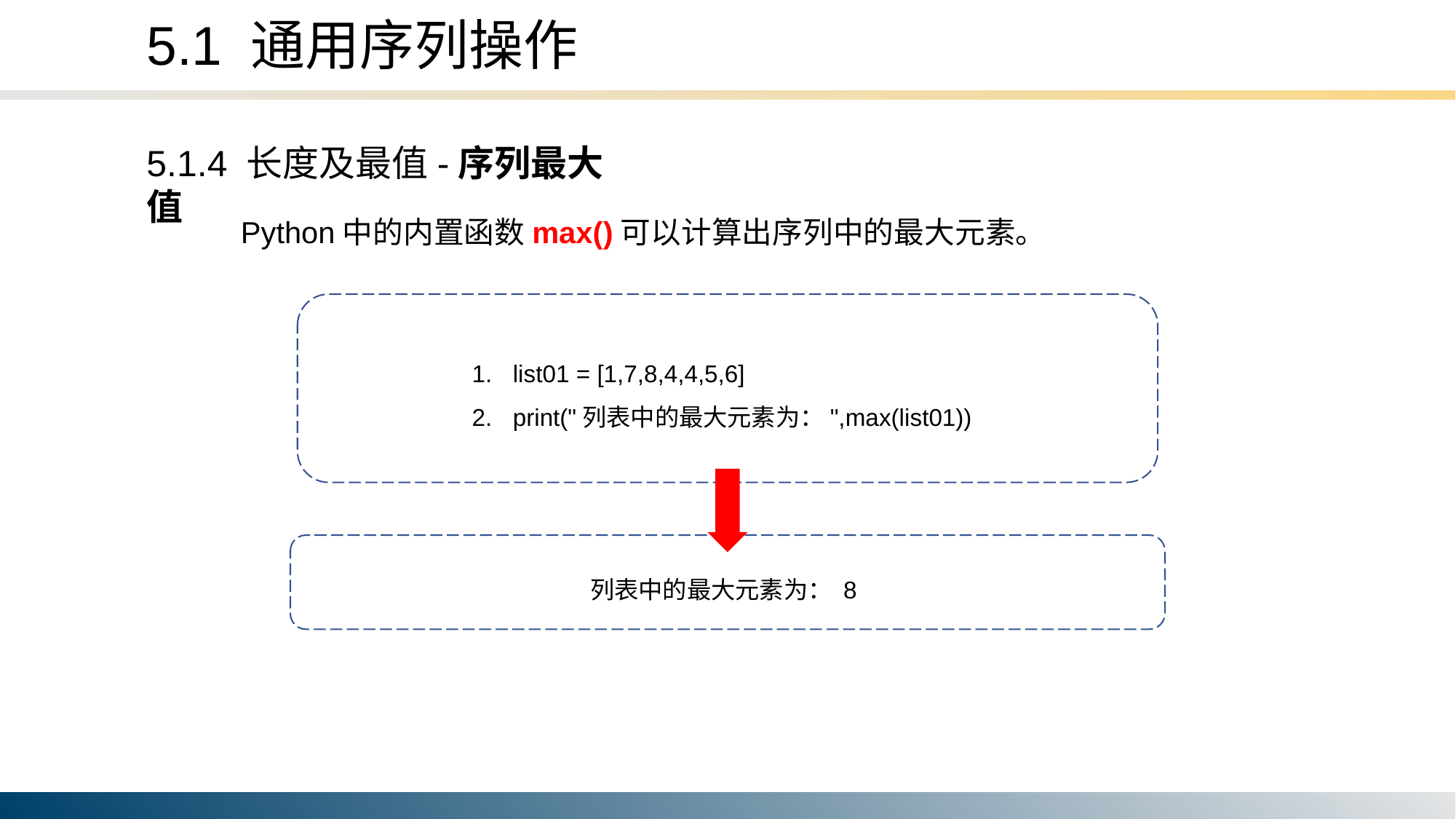

5.1 通用序列操作
5.1.4 长度及最值-序列最大值
Python中的内置函数max()可以计算出序列中的最大元素。

list01 = [1,7,8,4,4,5,6]
print("列表中的最大元素为：",max(list01))

列表中的最大元素为： 8